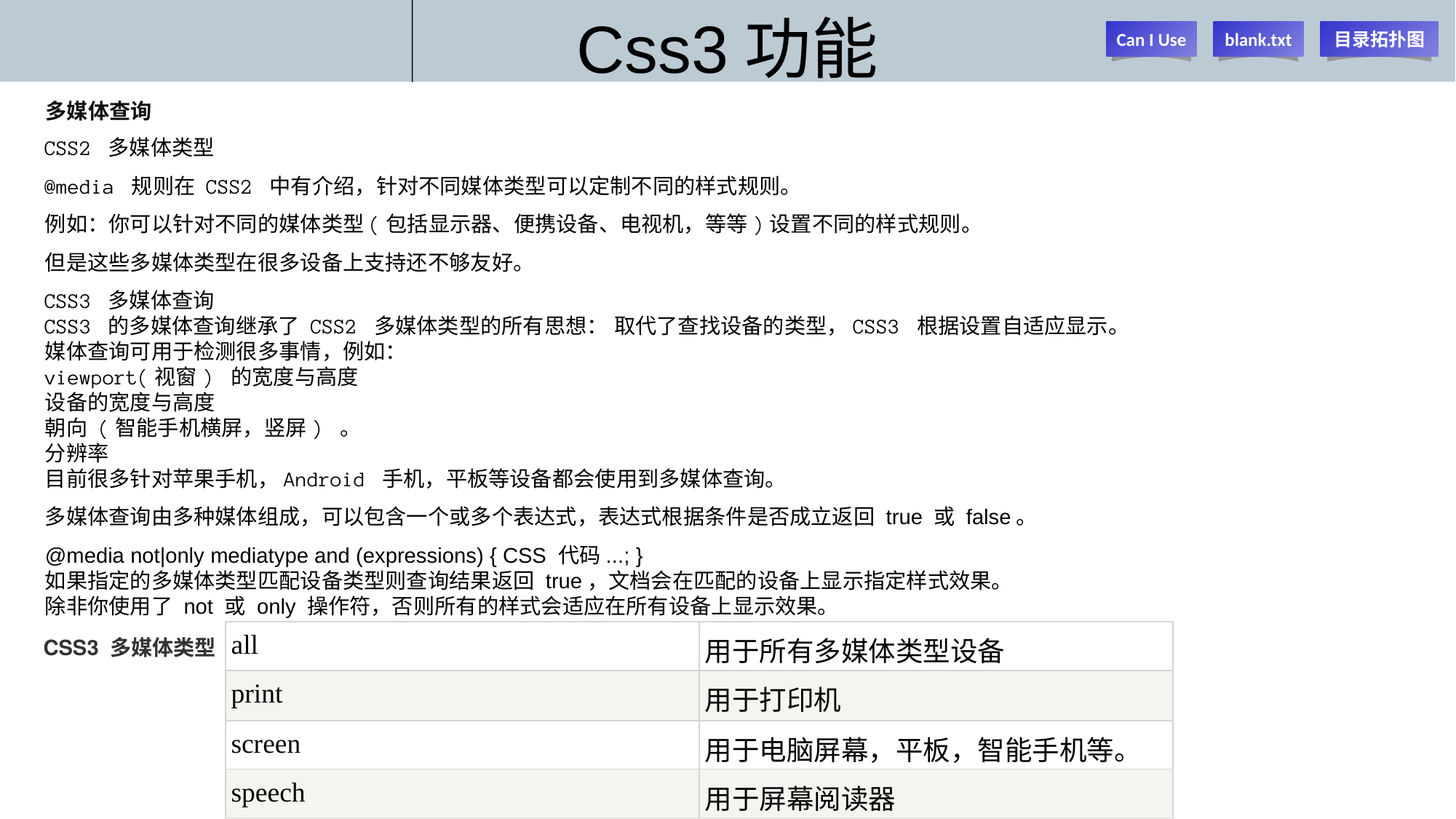

# Css3功能
Can I Use

blank.txt

目录拓扑图

多媒体查询
CSS2 多媒体类型
@media 规则在 CSS2 中有介绍，针对不同媒体类型可以定制不同的样式规则。
例如：你可以针对不同的媒体类型(包括显示器、便携设备、电视机，等等)设置不同的样式规则。
但是这些多媒体类型在很多设备上支持还不够友好。
CSS3 多媒体查询
CSS3 的多媒体查询继承了 CSS2 多媒体类型的所有思想： 取代了查找设备的类型，CSS3 根据设置自适应显示。
媒体查询可用于检测很多事情，例如：
viewport(视窗) 的宽度与高度
设备的宽度与高度
朝向 (智能手机横屏，竖屏) 。
分辨率
目前很多针对苹果手机，Android 手机，平板等设备都会使用到多媒体查询。
多媒体查询由多种媒体组成，可以包含一个或多个表达式，表达式根据条件是否成立返回 true 或 false。
@media not|only mediatype and (expressions) { CSS 代码...; }
如果指定的多媒体类型匹配设备类型则查询结果返回 true，文档会在匹配的设备上显示指定样式效果。
除非你使用了 not 或 only 操作符，否则所有的样式会适应在所有设备上显示效果。
| all | 用于所有多媒体类型设备 |
| --- | --- |
| print | 用于打印机 |
| screen | 用于电脑屏幕，平板，智能手机等。 |
| speech | 用于屏幕阅读器 |
CSS3 多媒体类型